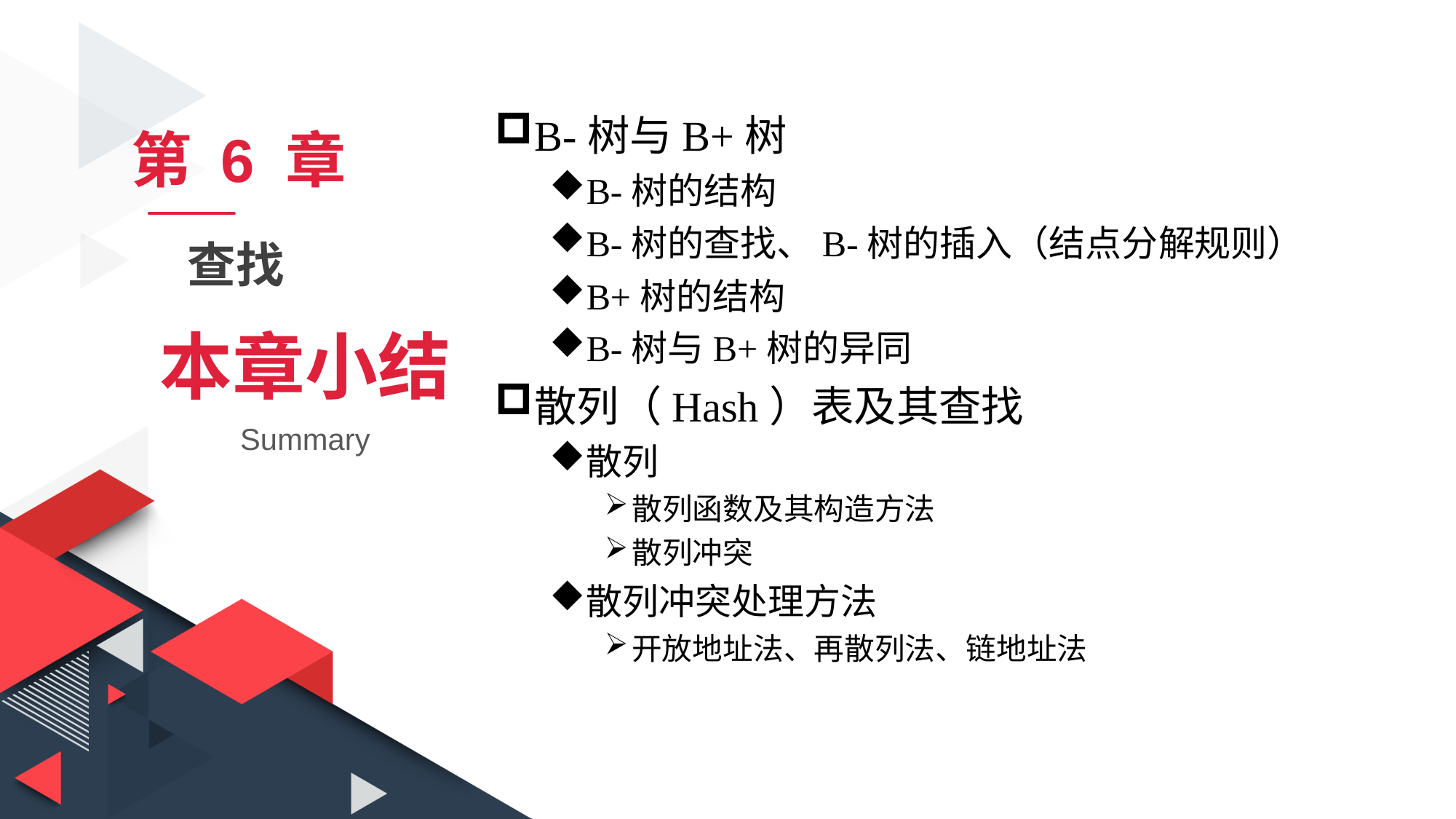

B-树与B+树
B-树的结构
B-树的查找、B-树的插入（结点分解规则）
B+树的结构
B-树与B+树的异同
散列（Hash）表及其查找
散列
散列函数及其构造方法
散列冲突
散列冲突处理方法
开放地址法、再散列法、链地址法

第 6 章
查找
本章小结
Summary